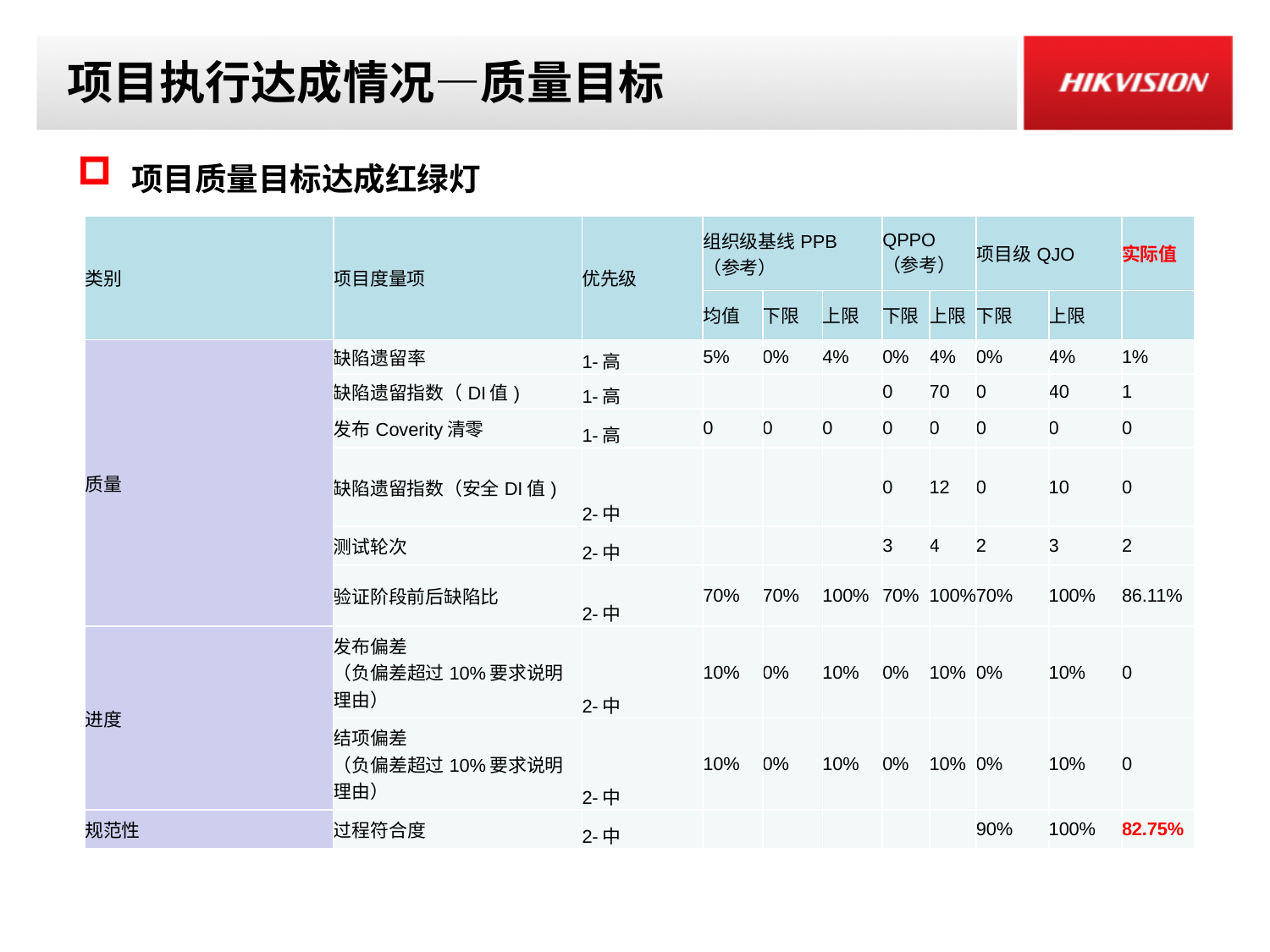

# 项目执行达成情况—质量目标
 项目质量目标达成红绿灯

| 类别 | 项目度量项 | 优先级 | 组织级基线PPB （参考） |  |  | QPPO （参考） |  | 项目级QJO |  | 实际值 |
| --- | --- | --- | --- | --- | --- | --- | --- | --- | --- | --- |
|  |  |  | 均值 | 下限 | 上限 | 下限 | 上限 | 下限 | 上限 |  |
| 质量 | 缺陷遗留率 | 1-高 | 5% | 0% | 4% | 0% | 4% | 0% | 4% | 1% |
|  | 缺陷遗留指数（DI值) | 1-高 |  |  |  | 0 | 70 | 0 | 40 | 1 |
|  | 发布Coverity清零 | 1-高 | 0 | 0 | 0 | 0 | 0 | 0 | 0 | 0 |
|  | 缺陷遗留指数（安全DI值) | 2-中 |  |  |  | 0 | 12 | 0 | 10 | 0 |
|  | 测试轮次 | 2-中 |  |  |  | 3 | 4 | 2 | 3 | 2 |
|  | 验证阶段前后缺陷比 | 2-中 | 70% | 70% | 100% | 70% | 100% | 70% | 100% | 86.11% |
| 进度 | 发布偏差 （负偏差超过10%要求说明理由） | 2-中 | 10% | 0% | 10% | 0% | 10% | 0% | 10% | 0 |
|  | 结项偏差 （负偏差超过10%要求说明理由） | 2-中 | 10% | 0% | 10% | 0% | 10% | 0% | 10% | 0 |
| 规范性 | 过程符合度 | 2-中 |  |  |  |  |  | 90% | 100% | 82.75% |